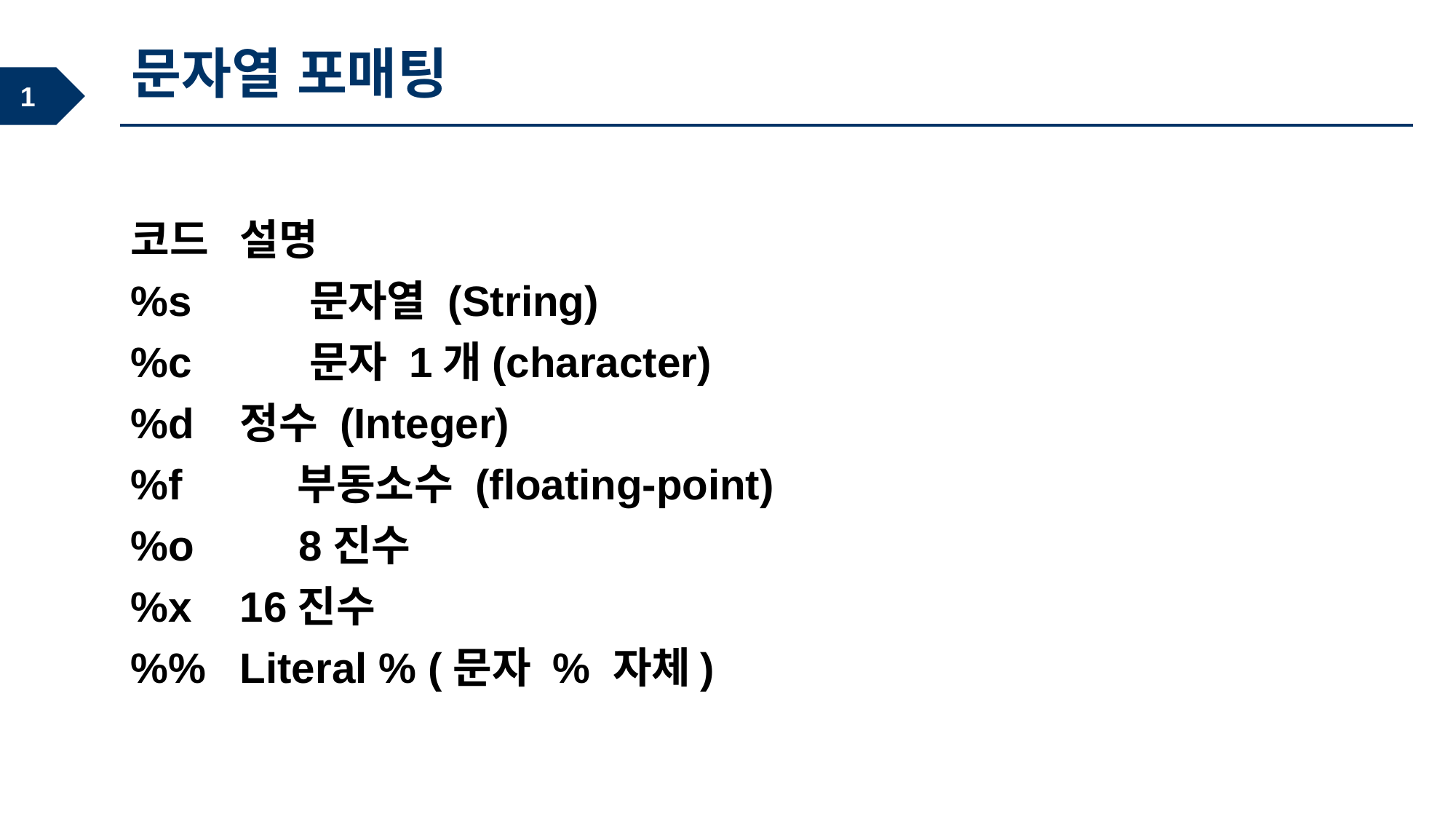

문자열 포매팅
코드	설명
%s	     문자열 (String)
%c	     문자 1개(character)
%d  	정수 (Integer)
%f	    부동소수 (floating-point)
%o	     8진수
%x  	16진수
%%	Literal % (문자 % 자체)